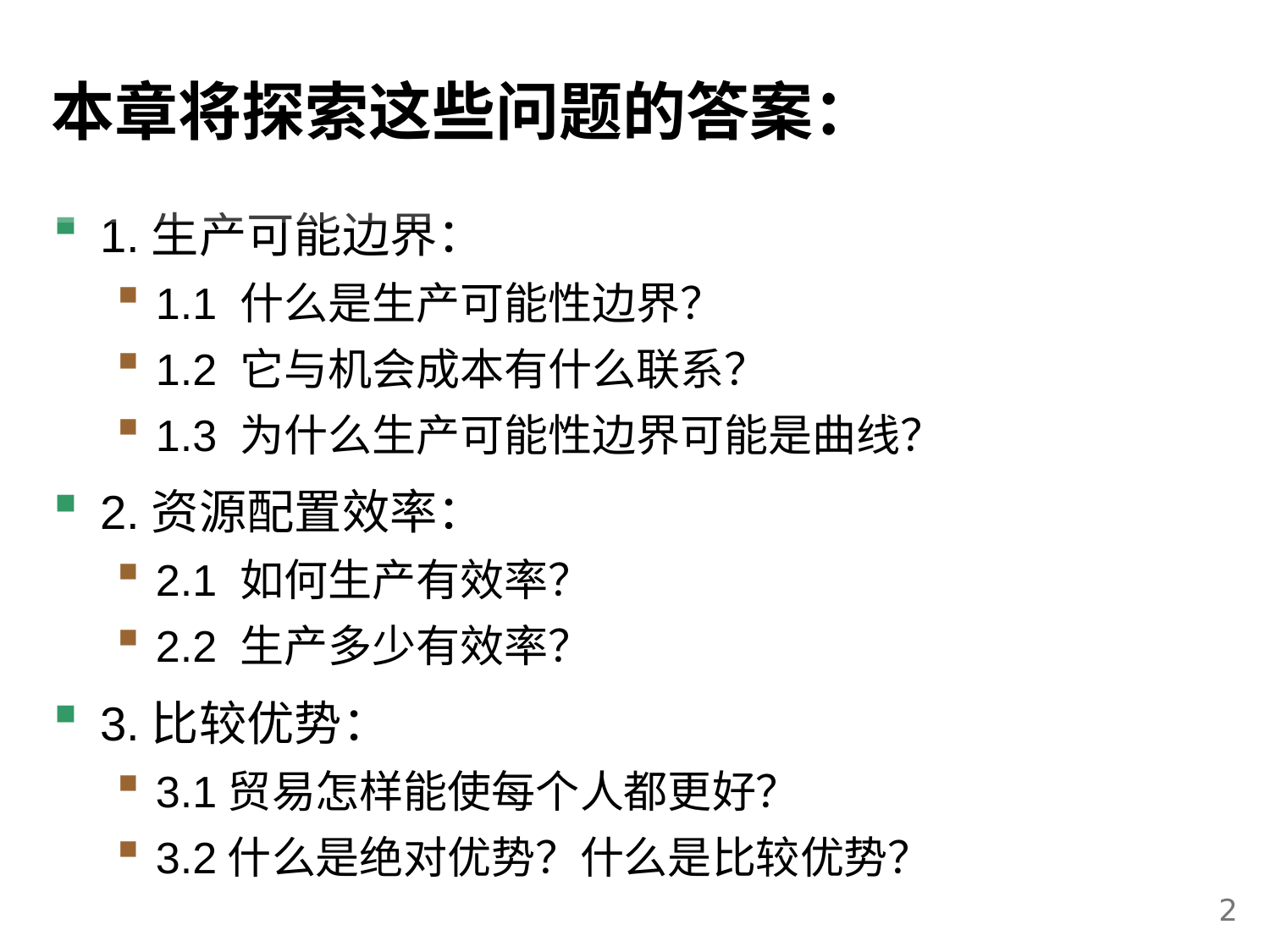

# 本章将探索这些问题的答案：
1.生产可能边界：
1.1 什么是生产可能性边界？
1.2 它与机会成本有什么联系？
1.3 为什么生产可能性边界可能是曲线？
2.资源配置效率：
2.1 如何生产有效率？
2.2 生产多少有效率？
3.比较优势：
3.1贸易怎样能使每个人都更好？
3.2什么是绝对优势？什么是比较优势？
2